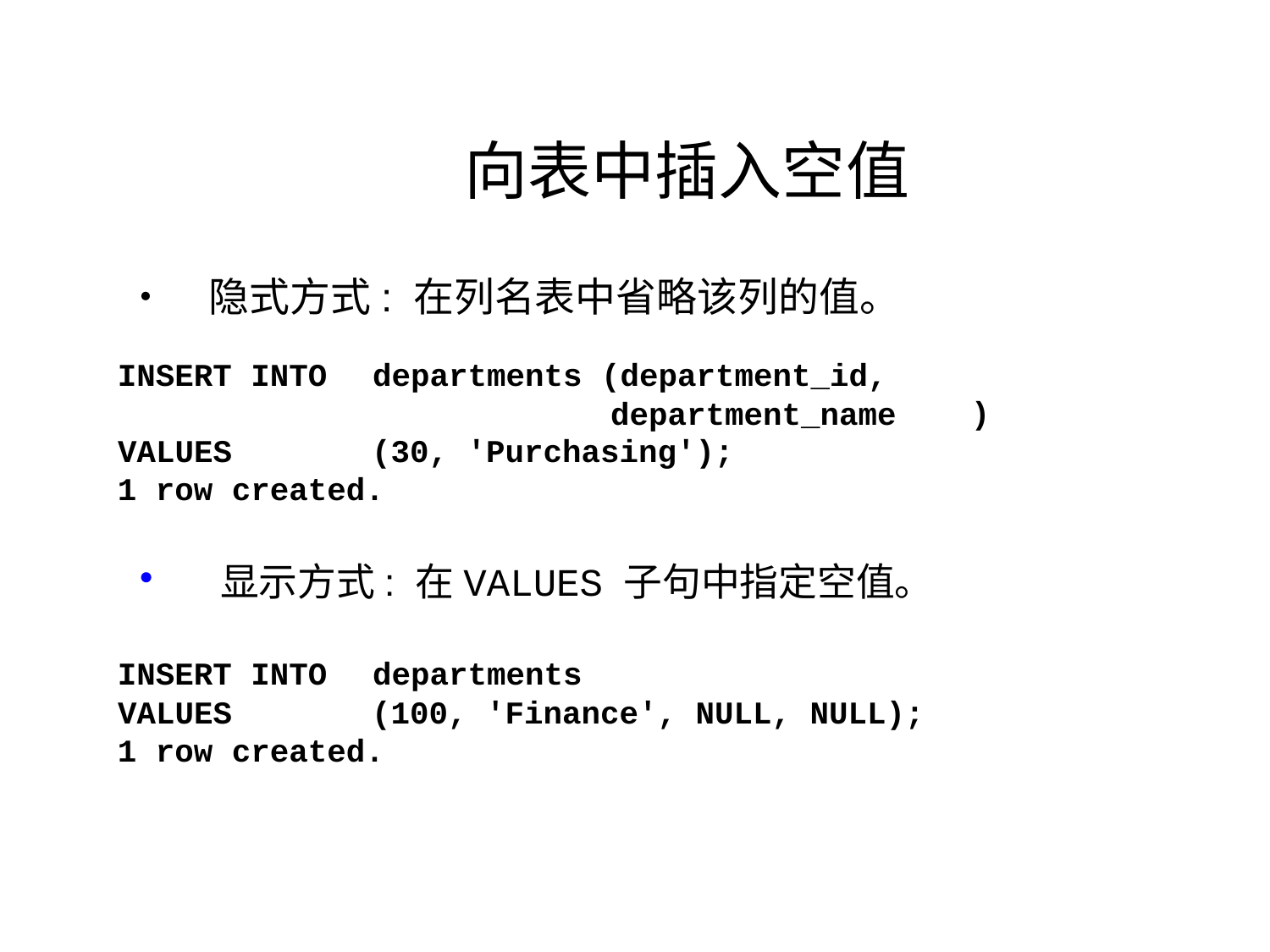

向表中插入空值
• 隐式方式: 在列名表中省略该列的值。
INSERT INTO departments (department_id,
department_name
)
VALUES
(30, 'Purchasing');
1 row created.
• 显示方式: 在VALUES 子句中指定空值。
INSERT INTO departments
VALUES
(100, 'Finance', NULL, NULL);
1 row created.